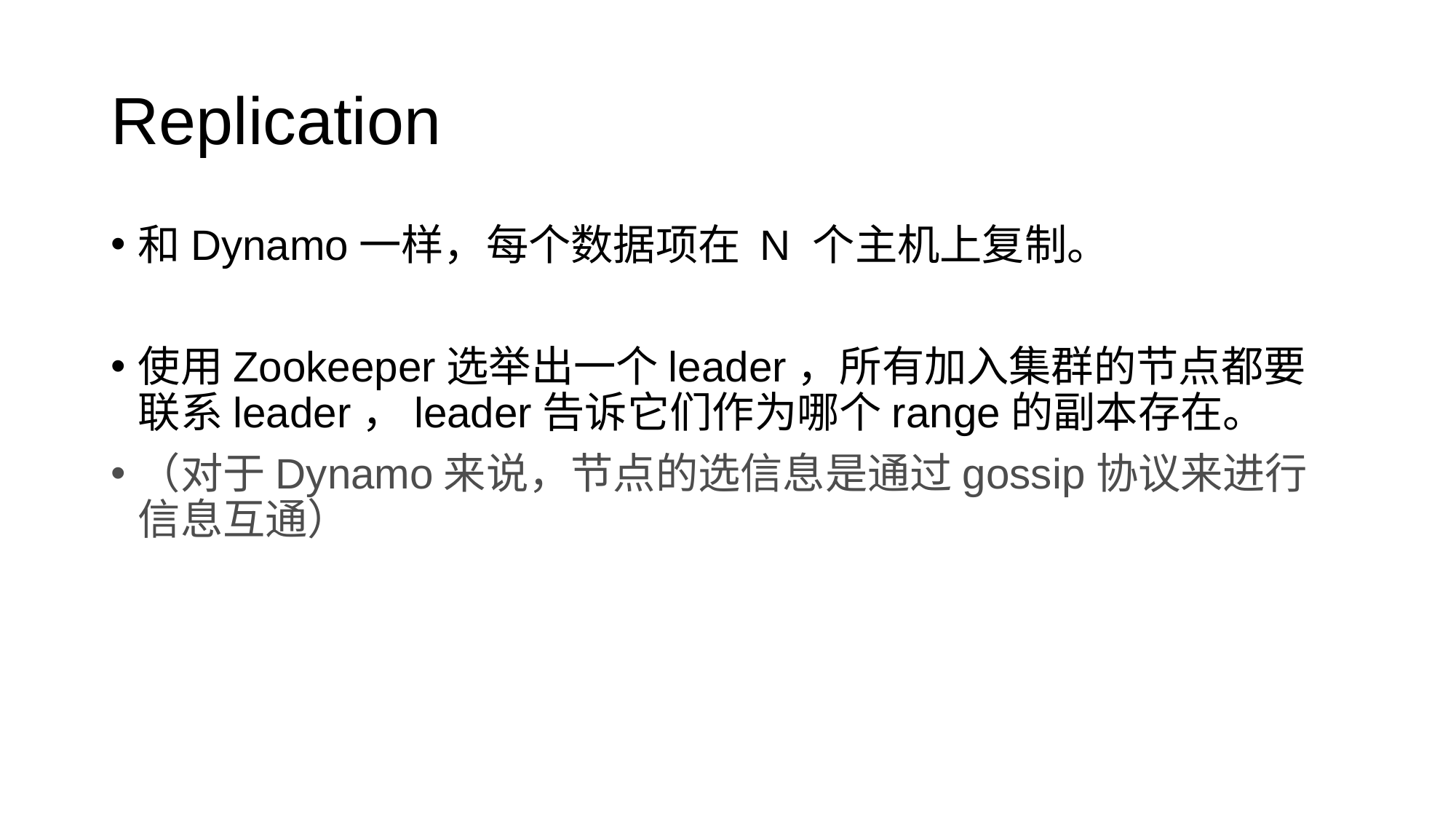

# Replication
和Dynamo一样，每个数据项在 N 个主机上复制。

使用Zookeeper选举出一个leader，所有加入集群的节点都要联系leader，leader告诉它们作为哪个range的副本存在。
（对于Dynamo来说，节点的选信息是通过gossip协议来进行信息互通）